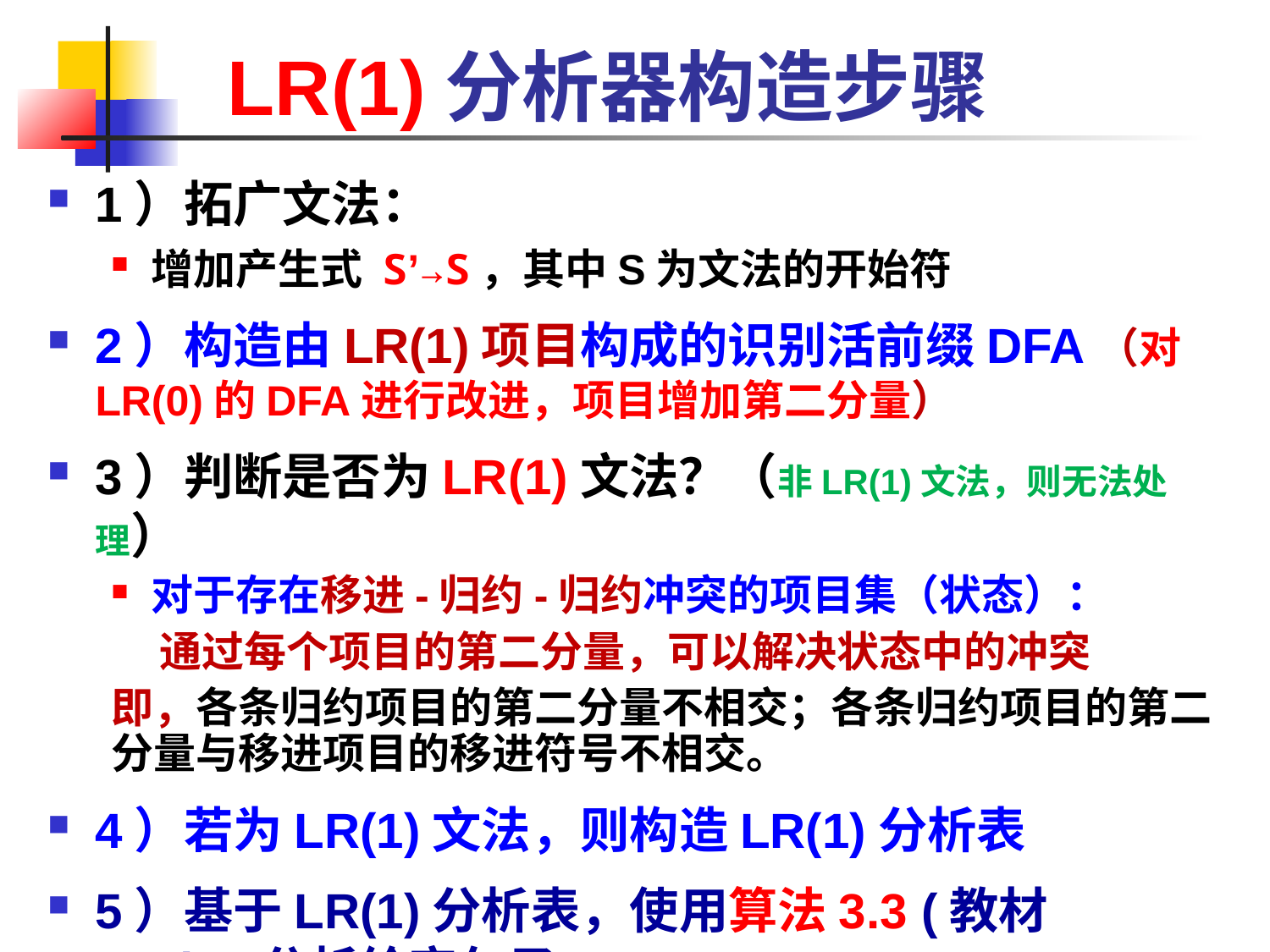

# LR(1)分析器构造步骤
1）拓广文法：
增加产生式 S’→S，其中S为文法的开始符
2）构造由LR(1)项目构成的识别活前缀DFA（对LR(0)的DFA进行改进，项目增加第二分量）
3）判断是否为LR(1)文法？（非LR(1)文法，则无法处理）
对于存在移进-归约-归约冲突的项目集（状态）：
    通过每个项目的第二分量，可以解决状态中的冲突
即，各条归约项目的第二分量不相交；各条归约项目的第二分量与移进项目的移进符号不相交。
4）若为LR(1)文法，则构造LR(1)分析表
5）基于LR(1)分析表，使用算法3.3 (教材P71)，分析给定句子。